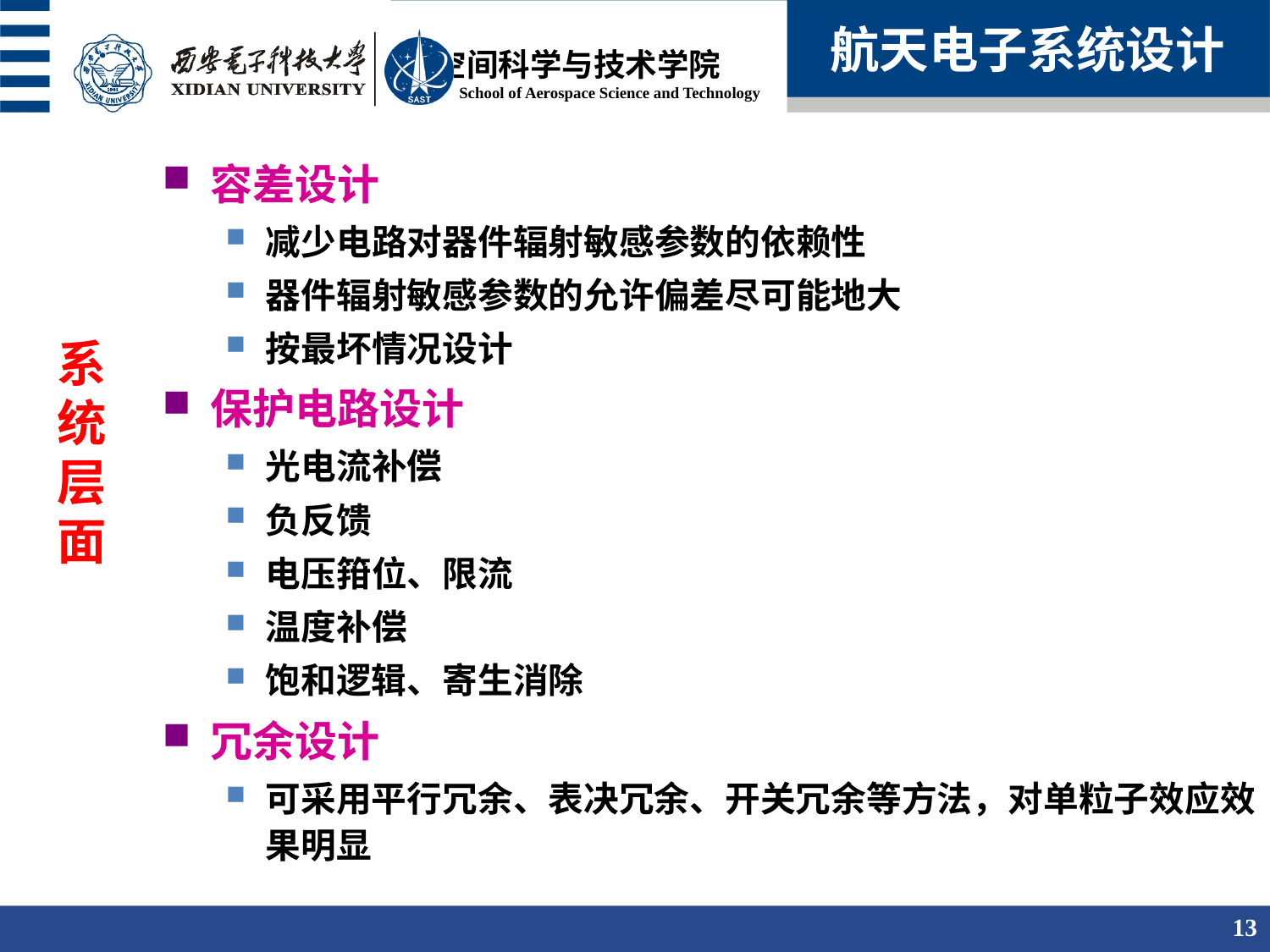

航天电子系统设计
容差设计
减少电路对器件辐射敏感参数的依赖性
器件辐射敏感参数的允许偏差尽可能地大
按最坏情况设计
保护电路设计
光电流补偿
负反馈
电压箝位、限流
温度补偿
饱和逻辑、寄生消除
冗余设计
可采用平行冗余、表决冗余、开关冗余等方法，对单粒子效应效果明显
系统层面